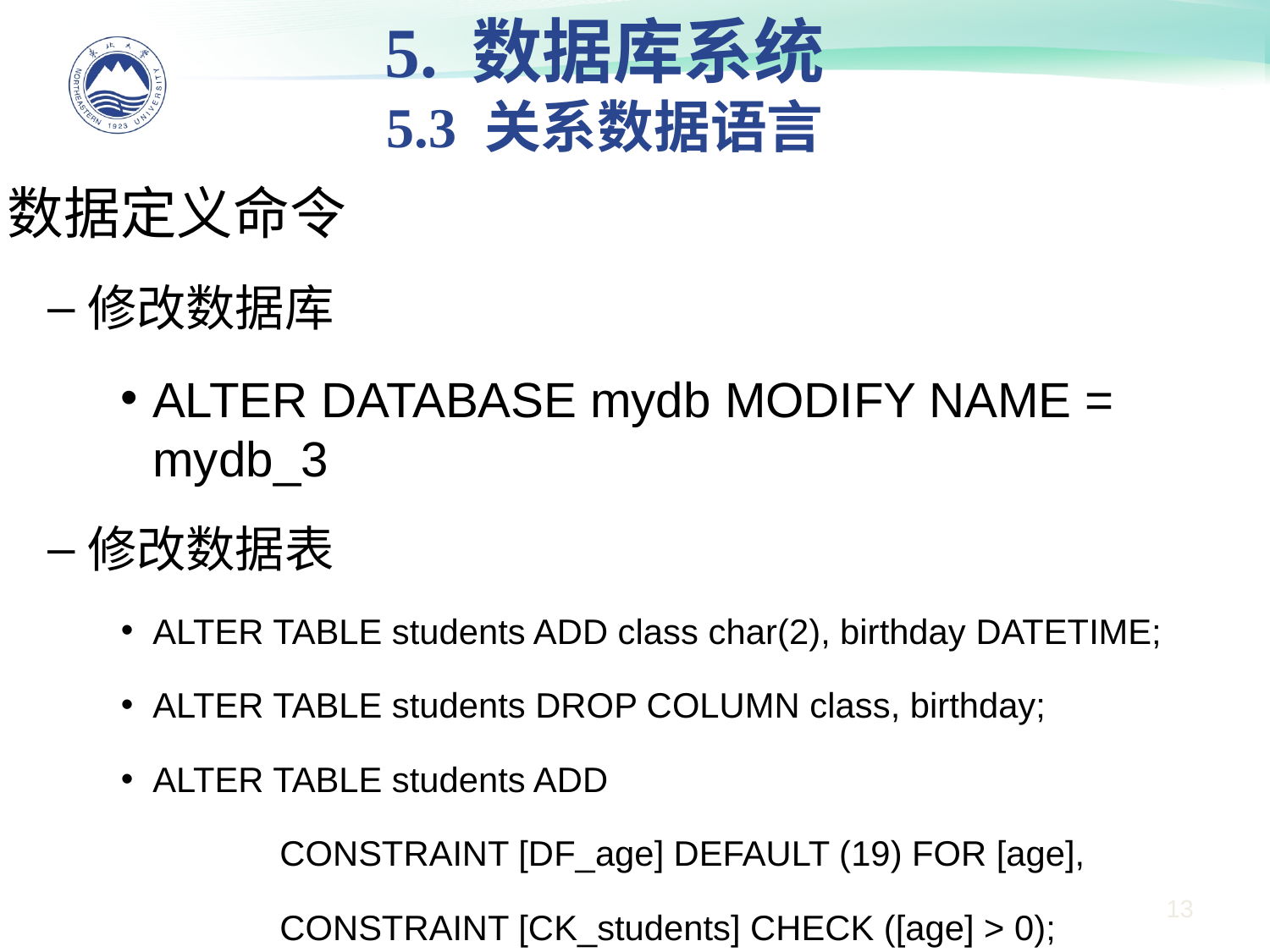

5. 数据库系统
5.3 关系数据语言
数据定义命令
修改数据库
ALTER DATABASE mydb MODIFY NAME = mydb_3
修改数据表
ALTER TABLE students ADD class char(2), birthday DATETIME;
ALTER TABLE students DROP COLUMN class, birthday;
ALTER TABLE students ADD
		CONSTRAINT [DF_age] DEFAULT (19) FOR [age],
		CONSTRAINT [CK_students] CHECK ([age] > 0);
13